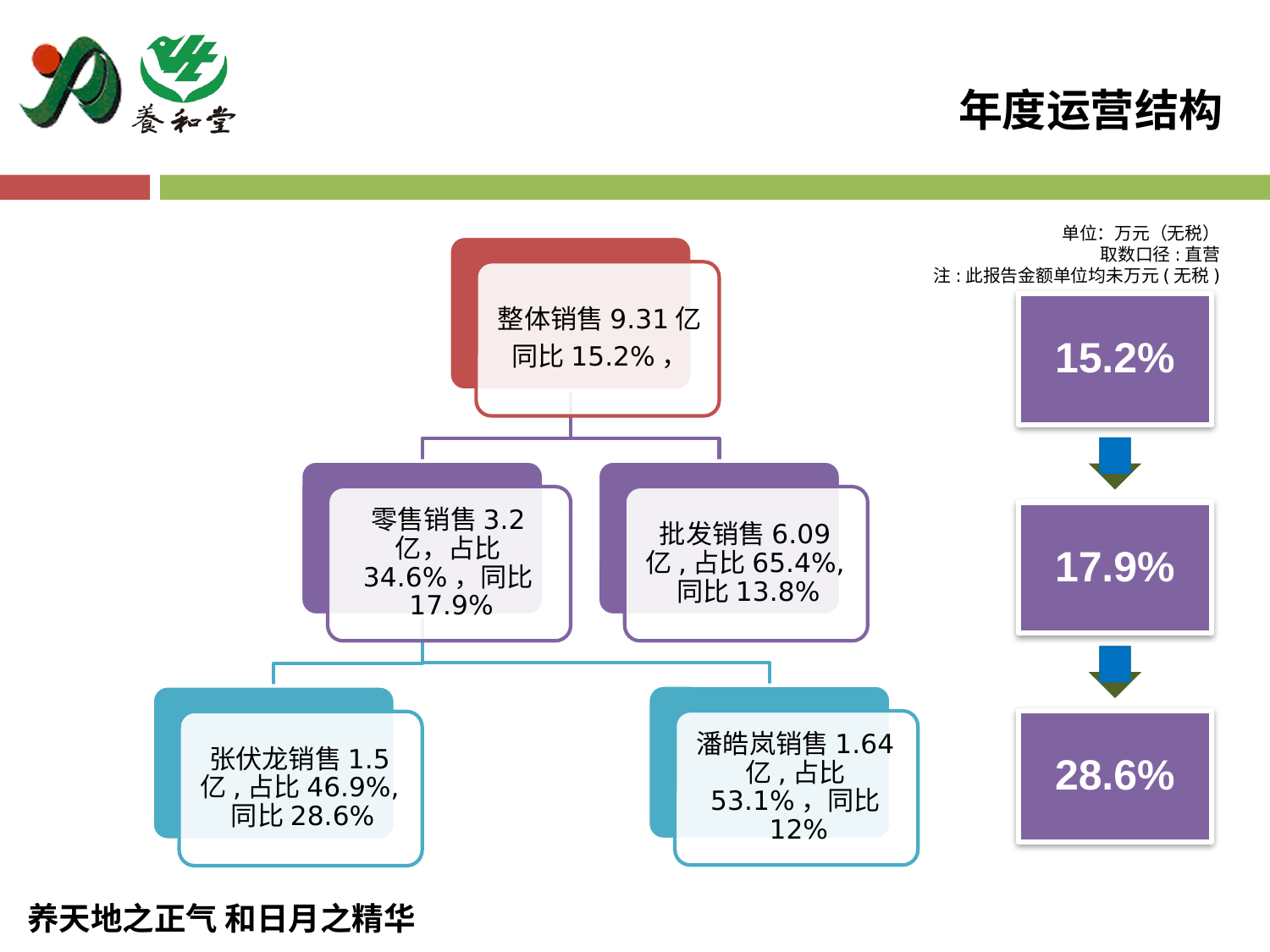

年度运营结构
       单位：万元（无税）
取数口径:直营
注:此报告金额单位均未万元(无税)
整体销售9.31亿
同比15.2%，
零售销售3.2亿，占比34.6%，同比17.9%
张伏龙销售1.5亿,占比46.9%,同比28.6%
潘皓岚销售1.64亿,占比53.1%，同比12%
批发销售6.09亿,占比65.4%,同比13.8%

15.2%

17.9%

28.6%